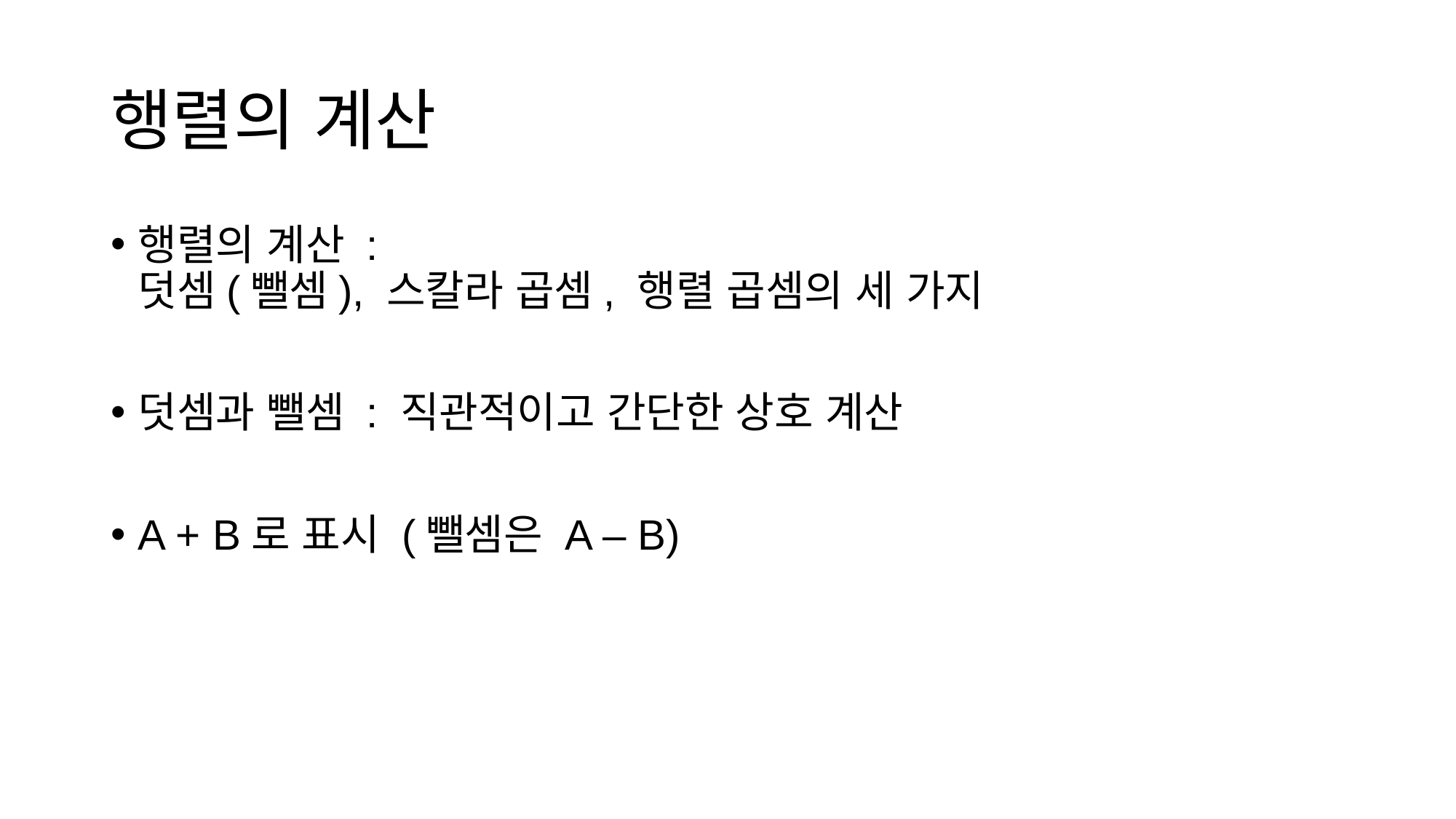

# 행렬의 계산
행렬의 계산 :
덧셈(뺄셈), 스칼라 곱셈, 행렬 곱셈의 세 가지

덧셈과 뺄셈 : 직관적이고 간단한 상호 계산

A + B로 표시 (뺄셈은 A – B)